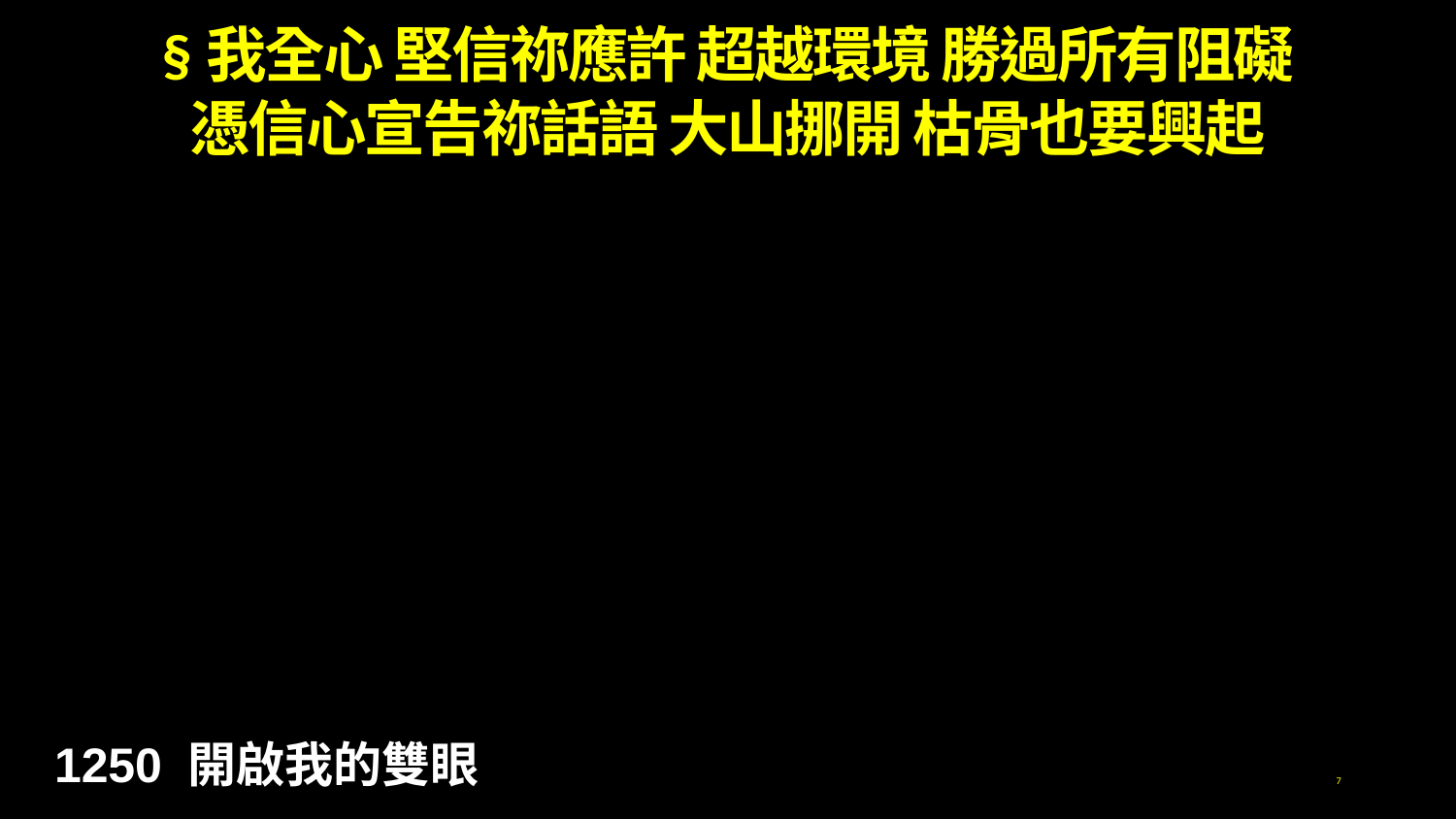

§我全心 堅信祢應許 超越環境 勝過所有阻礙
憑信心宣告祢話語 大山挪開 枯骨也要興起
1250 開啟我的雙眼
7